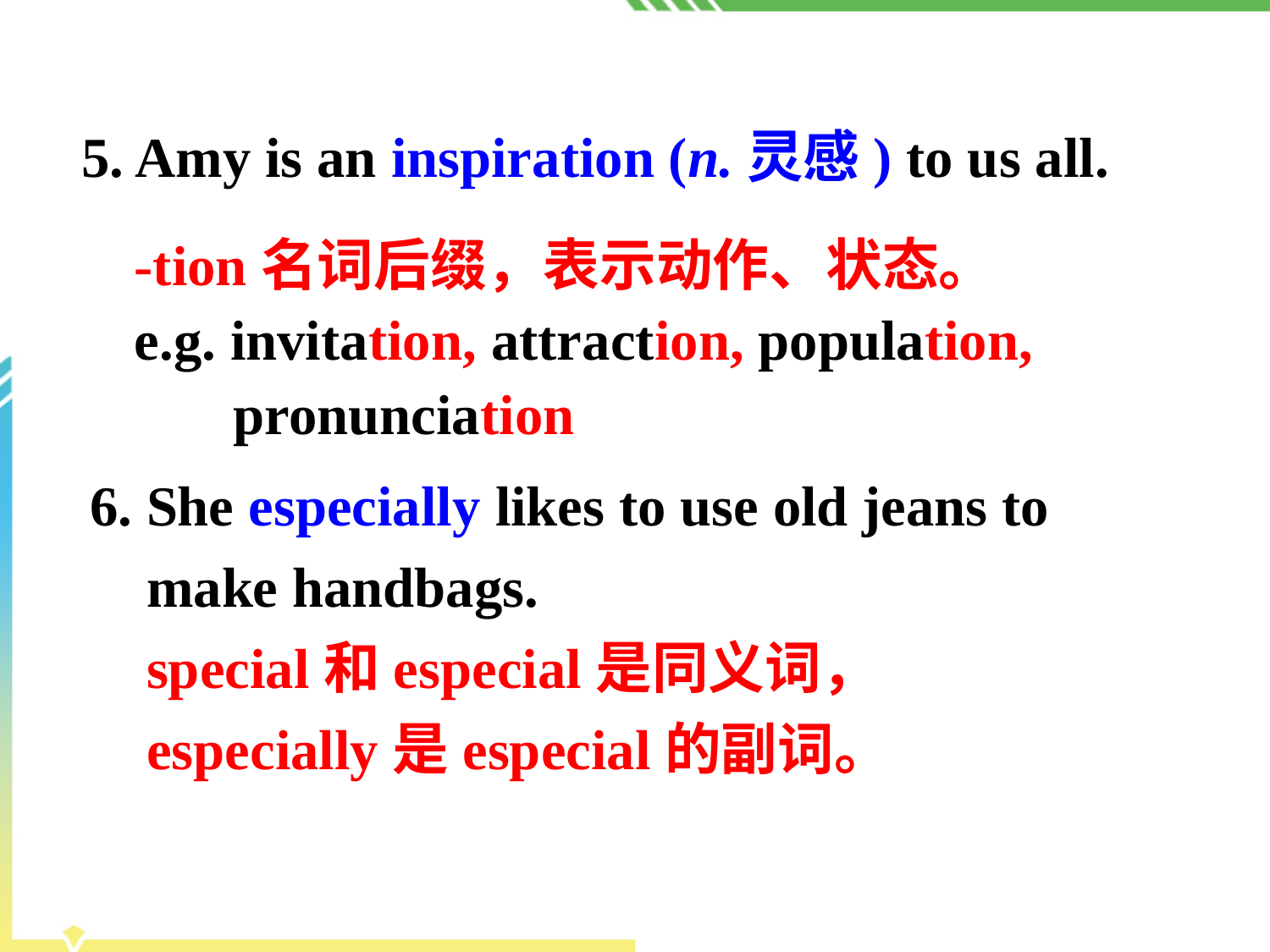

5. Amy is an inspiration (n.灵感) to us all.
-tion名词后缀，表示动作、状态。
e.g. invitation, attraction, population,
       pronunciation
6. She especially likes to use old jeans to
    make handbags.
    special和especial是同义词，
    especially是especial的副词。